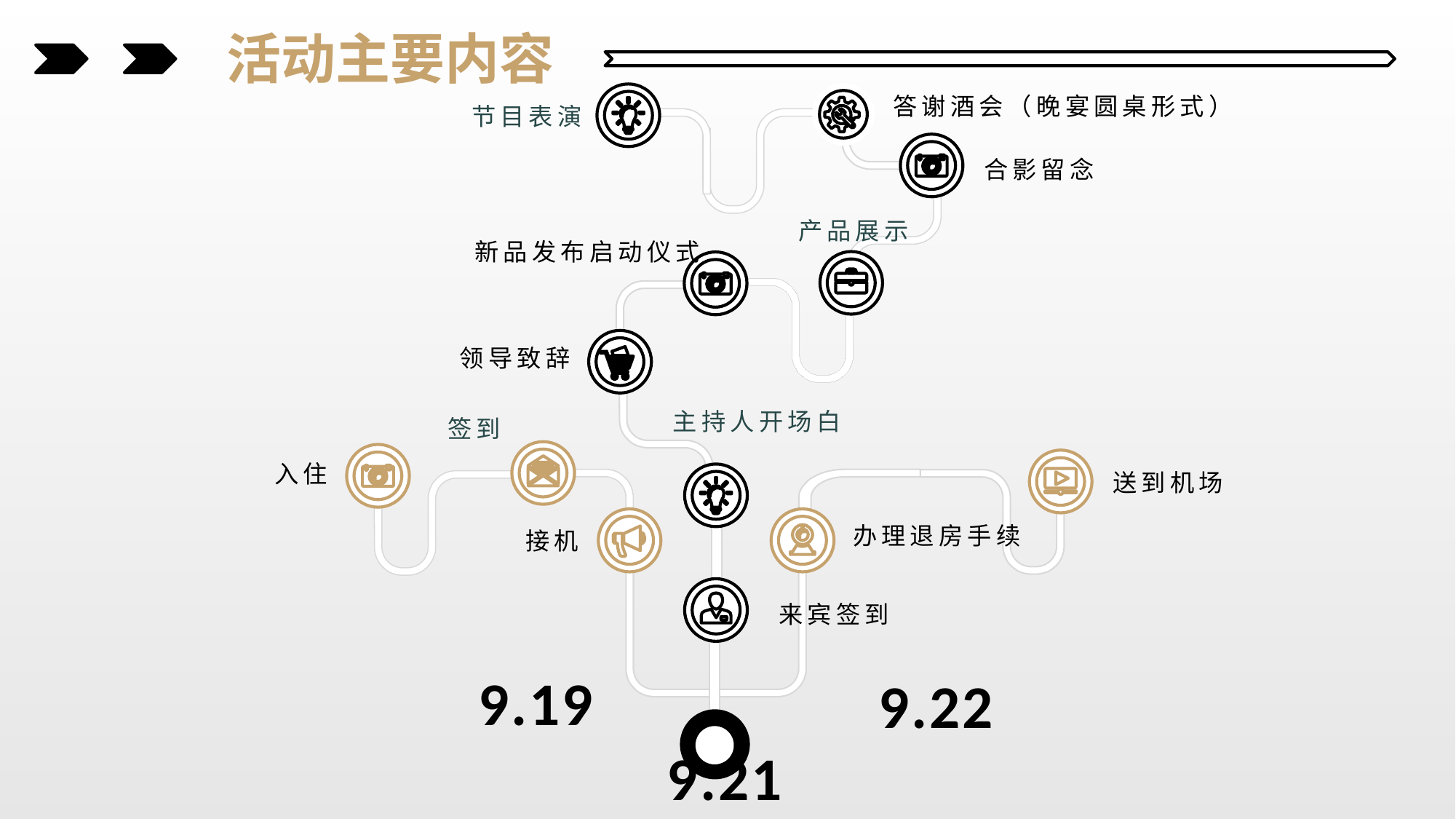

活动主要内容

答谢酒会（晚宴圆桌形式）

节目表演

合影留念

产品展示
新品发布启动仪式

领导致辞

主持人开场白
签到

入住
送到机场

办理退房手续
接机

来宾签到

9.19
9.22

9.21